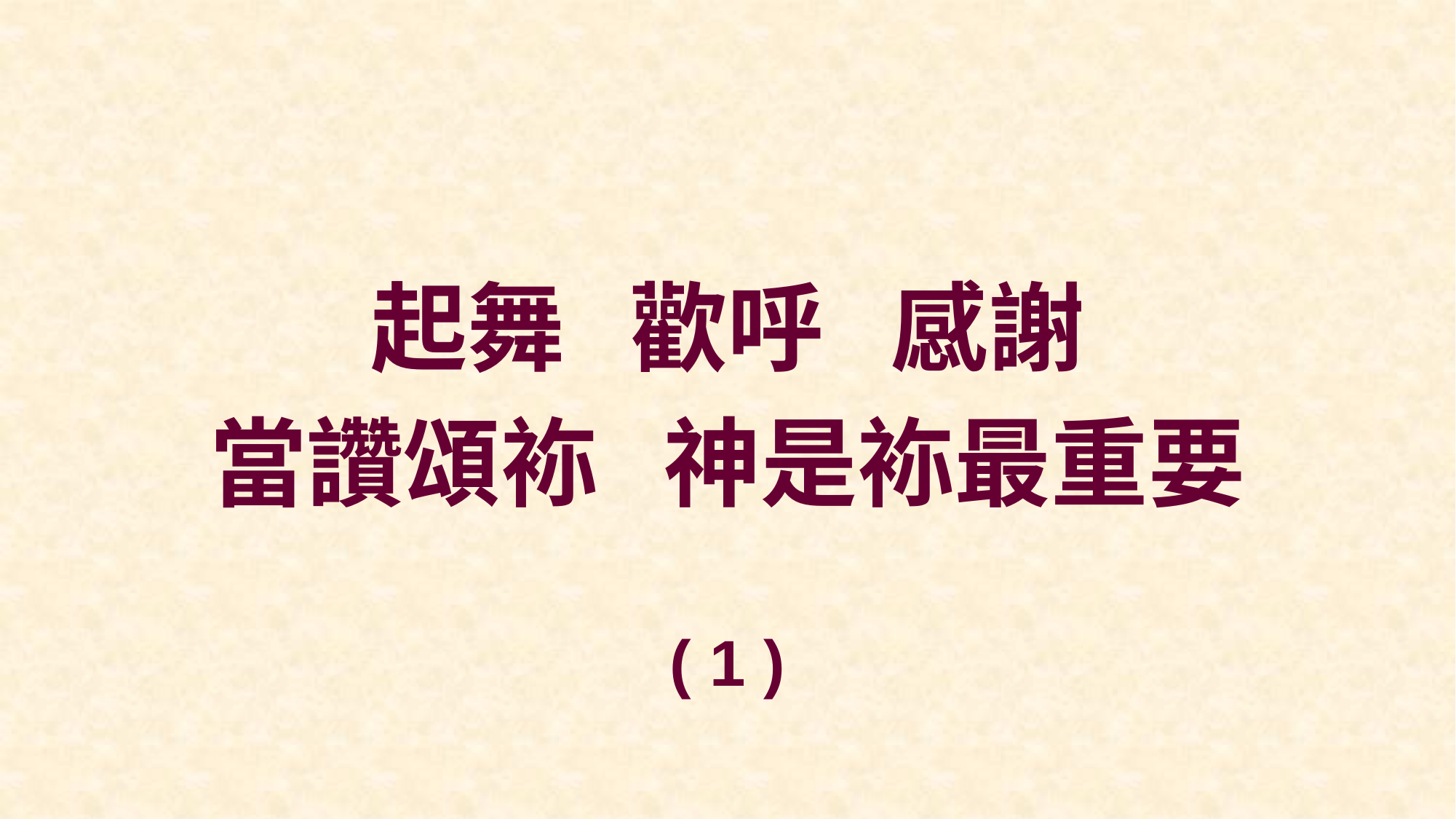

起舞   歡呼   感謝
當讚頌袮   神是袮最重要
( 1 )